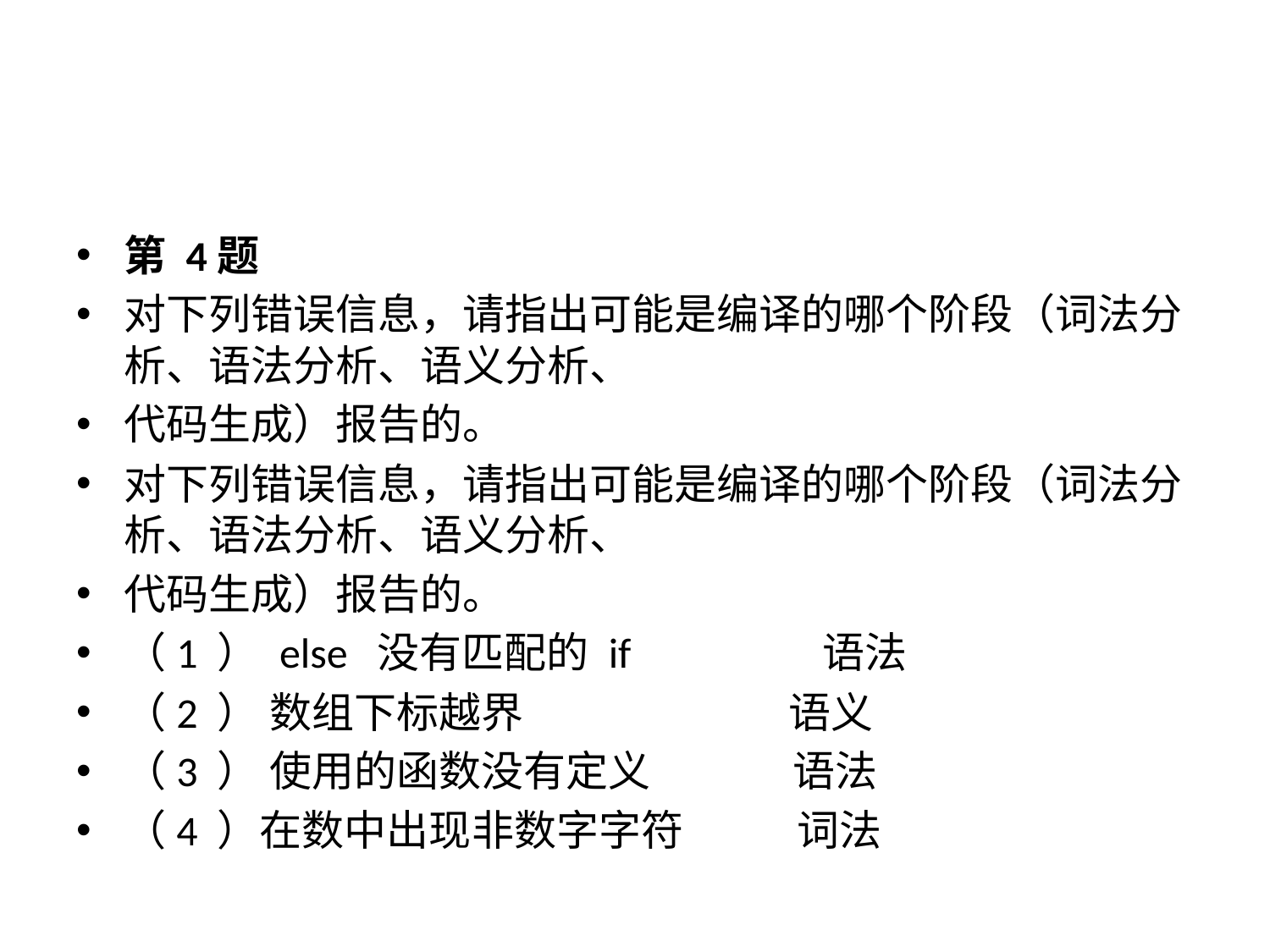

第 4题
对下列错误信息，请指出可能是编译的哪个阶段（词法分析、语法分析、语义分析、
代码生成）报告的。
对下列错误信息，请指出可能是编译的哪个阶段（词法分析、语法分析、语义分析、
代码生成）报告的。
（1 ） else  没有匹配的 if                   语法
（2 ） 数组下标越界                            语义
（3 ） 使用的函数没有定义               语法
（4 ）在数中出现非数字字符            词法